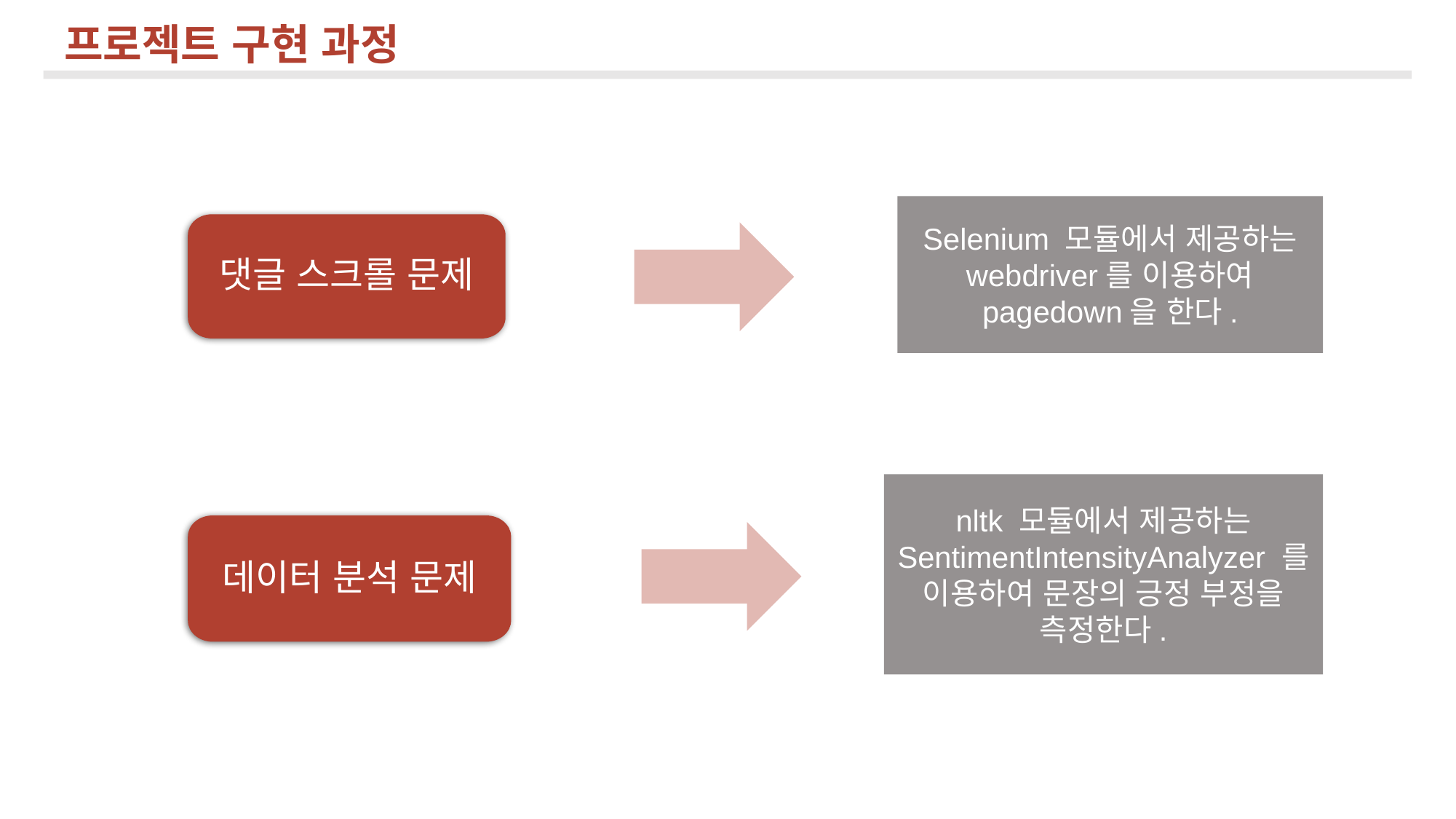

프로젝트 구현 과정

Selenium 모듈에서 제공하는 webdriver를 이용하여 pagedown을 한다.
댓글 스크롤 문제

데이터 분석 문제
nltk 모듈에서 제공하는 SentimentIntensityAnalyzer 를 이용하여 문장의 긍정 부정을 측정한다.